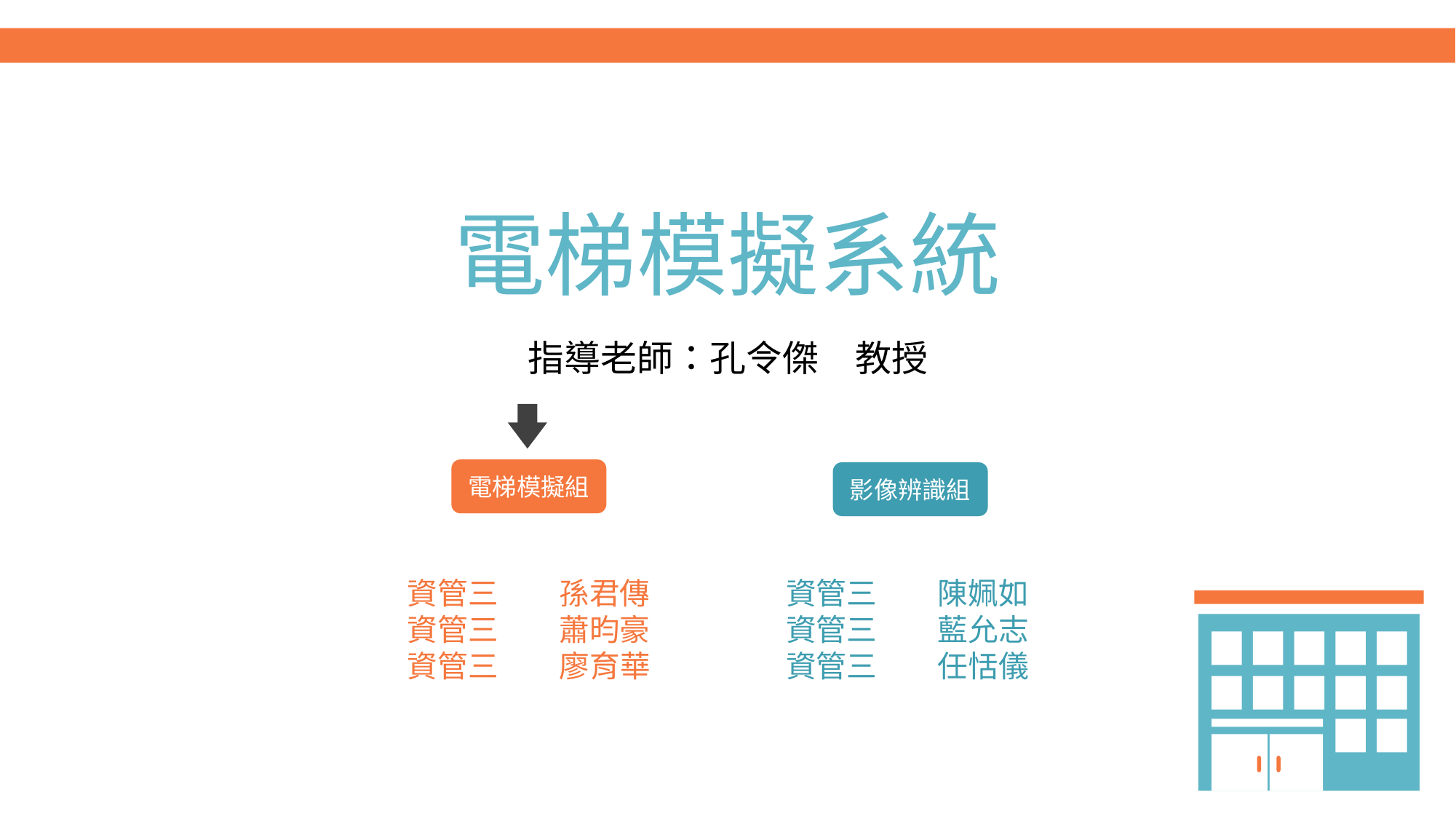

電梯模擬系統
指導老師：孔令傑　教授

電梯模擬組
資管三　　孫君傳
資管三　　蕭昀豪
資管三　　廖育華
影像辨識組
資管三　　陳姵如
資管三　　藍允志
資管三　　任恬儀

1